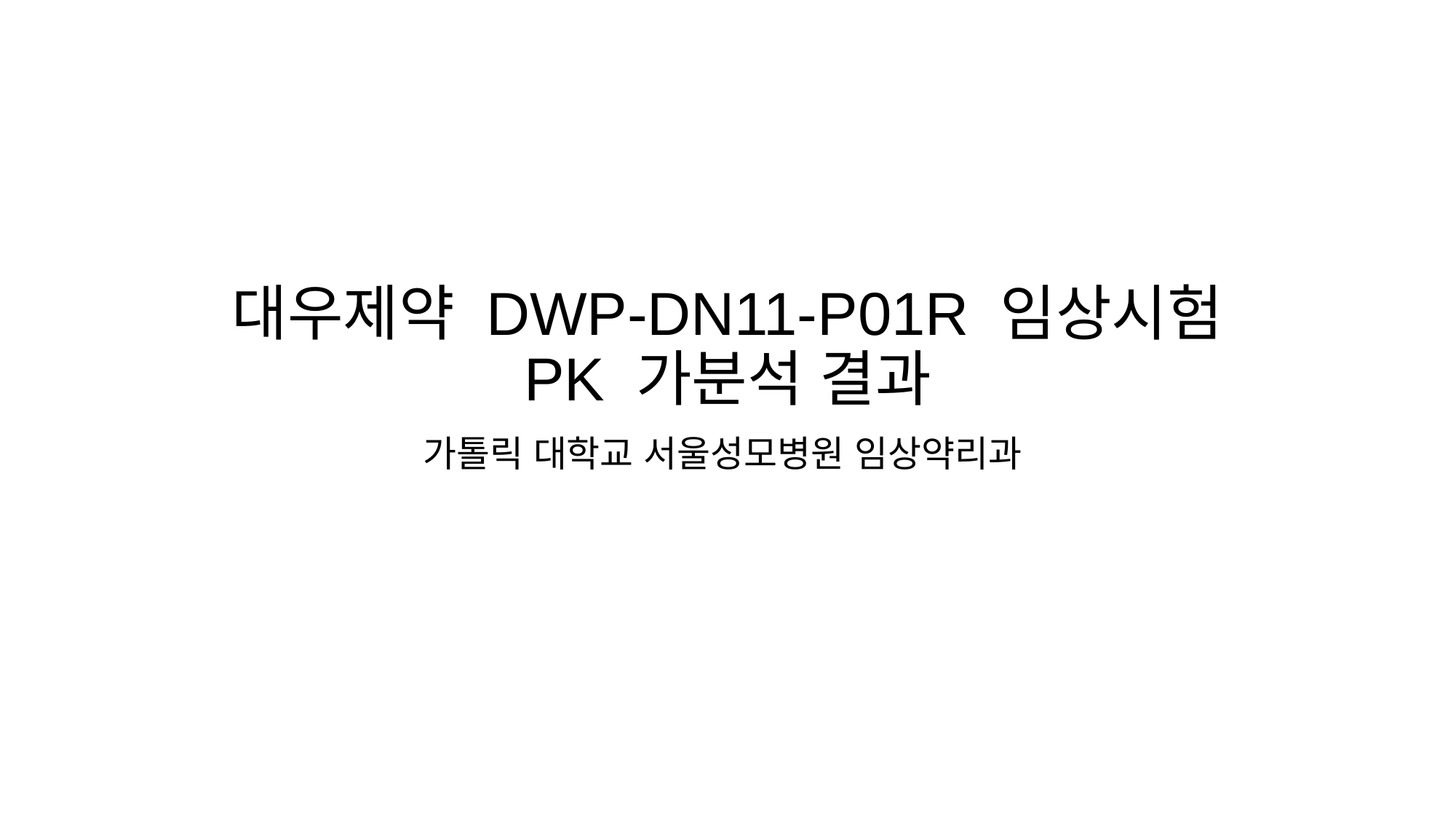

# 대우제약 DWP-DN11-P01R 임상시험 PK 가분석 결과
가톨릭 대학교 서울성모병원 임상약리과